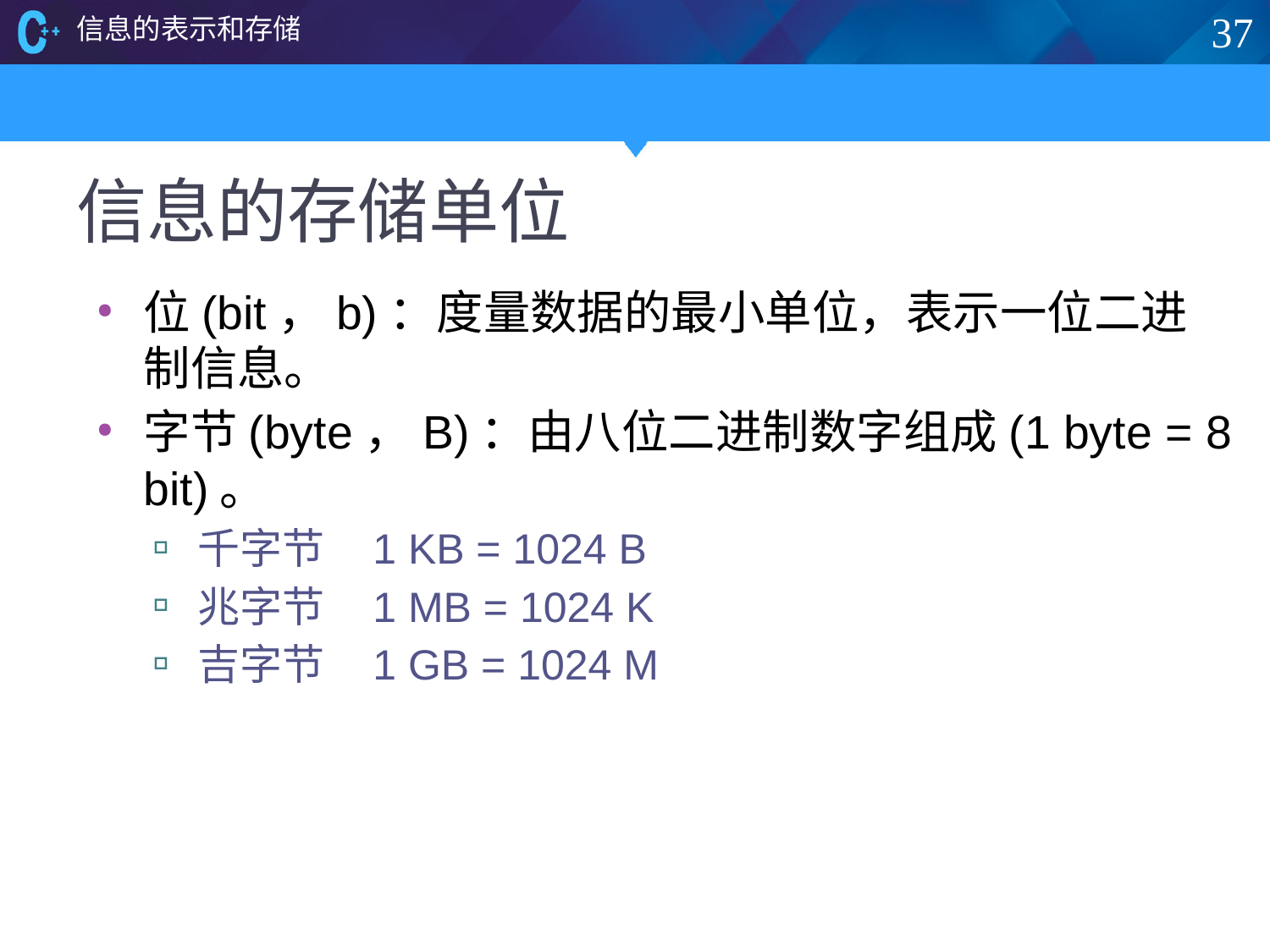

信息的表示和存储
37
# 信息的存储单位
位(bit，b)：度量数据的最小单位，表示一位二进制信息。
字节(byte，B)：由八位二进制数字组成(1 byte = 8 bit)。
千字节    1 KB = 1024 B
兆字节    1 MB = 1024 K
吉字节    1 GB = 1024 M